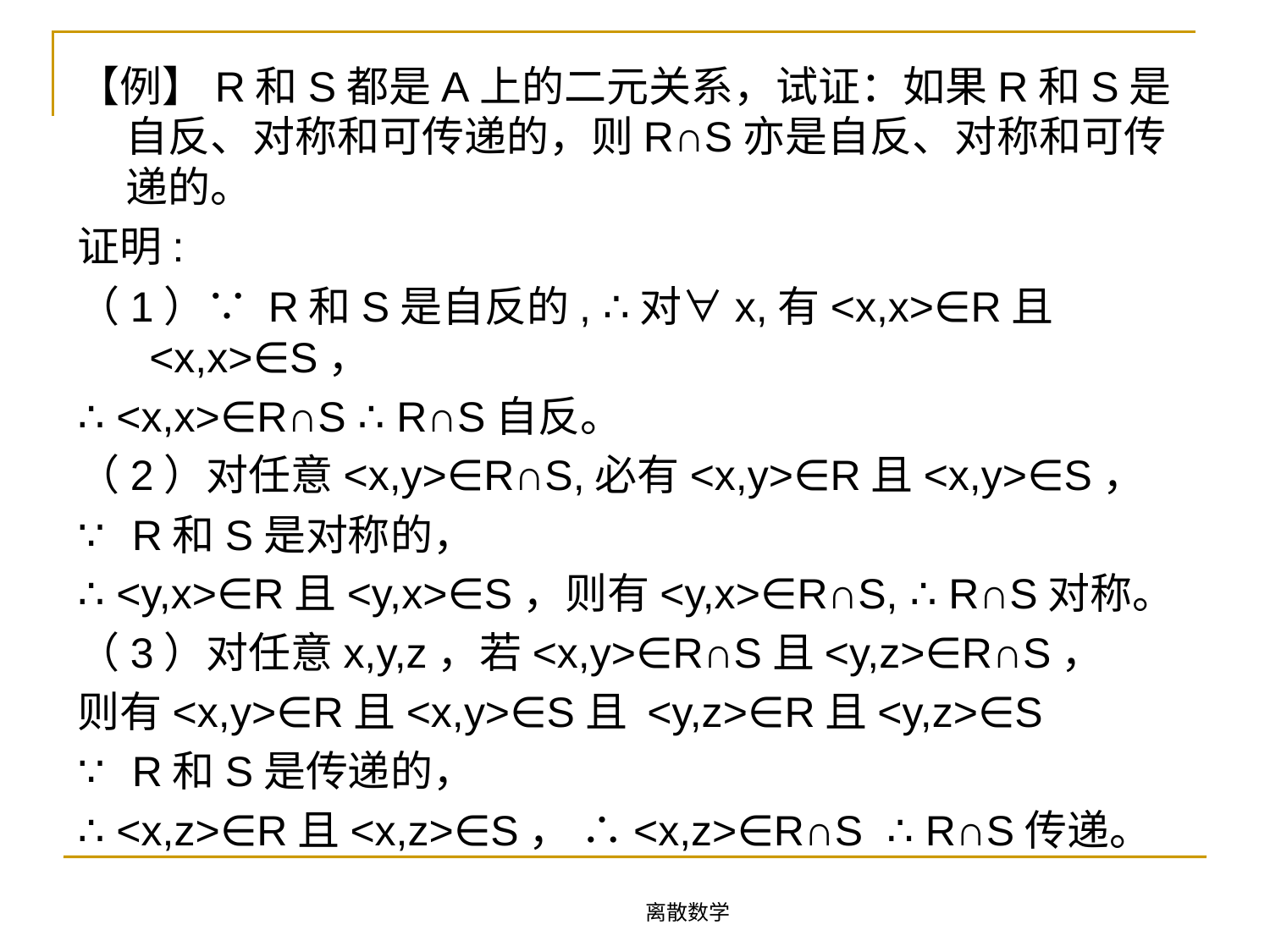

【例】R和S都是A上的二元关系，试证：如果R和S是自反、对称和可传递的，则R∩S亦是自反、对称和可传递的。
证明:
（1）∵ R和S是自反的, ∴对∀x,有<x,x>∈R且<x,x>∈S，
∴ <x,x>∈R∩S ∴ R∩S自反。
（2）对任意<x,y>∈R∩S,必有<x,y>∈R且<x,y>∈S，
∵ R和S是对称的，
∴ <y,x>∈R且<y,x>∈S，则有<y,x>∈R∩S, ∴ R∩S对称。
（3）对任意x,y,z，若<x,y>∈R∩S且<y,z>∈R∩S，
则有<x,y>∈R且<x,y>∈S且 <y,z>∈R且<y,z>∈S
∵ R和S是传递的，
∴ <x,z>∈R且<x,z>∈S， ∴<x,z>∈R∩S  ∴ R∩S传递。

离散数学
2